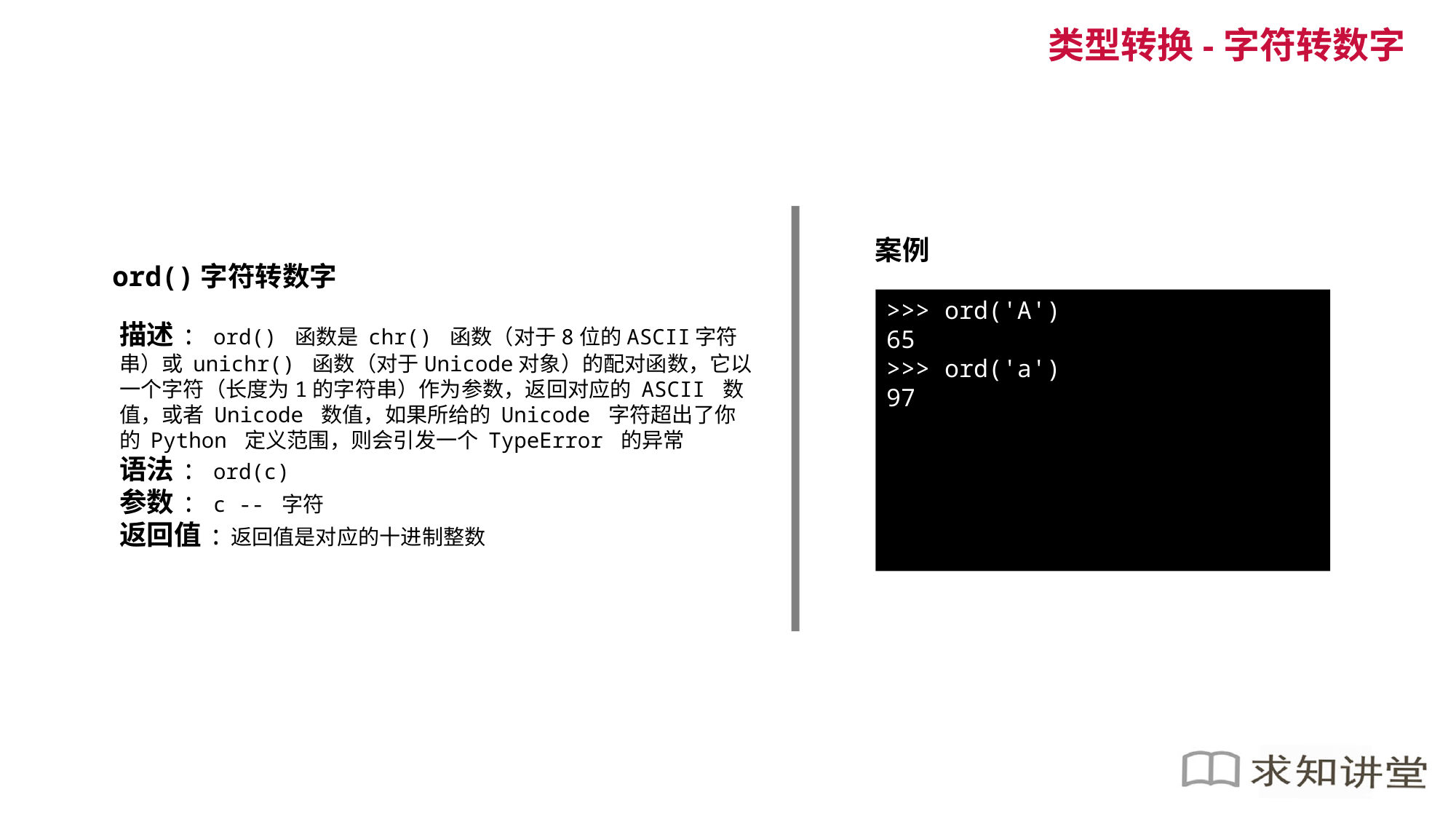

类型转换-字符转数字

案例
ord()字符转数字
>>> ord('A')
65
>>> ord('a')
97
描述: ord() 函数是 chr() 函数（对于8位的ASCII字符串）或 unichr() 函数（对于Unicode对象）的配对函数，它以一个字符（长度为1的字符串）作为参数，返回对应的 ASCII 数值，或者 Unicode 数值，如果所给的 Unicode 字符超出了你的 Python 定义范围，则会引发一个 TypeError 的异常
语法: ord(c)
参数: c -- 字符
返回值:返回值是对应的十进制整数